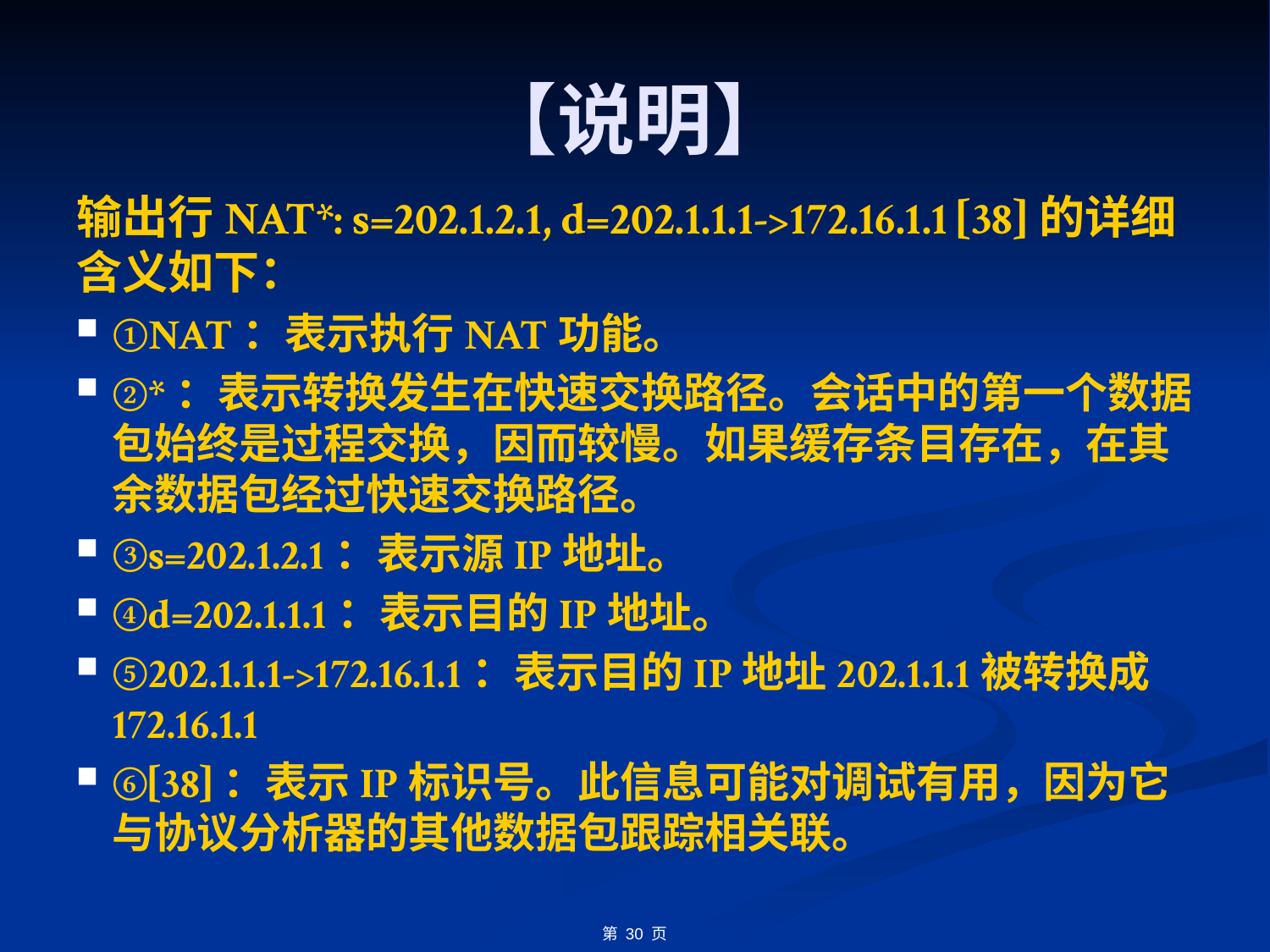

# 【说明】
输出行NAT*: s=202.1.2.1, d=202.1.1.1->172.16.1.1 [38]的详细含义如下：
①NAT：表示执行NAT功能。
②*：表示转换发生在快速交换路径。会话中的第一个数据包始终是过程交换，因而较慢。如果缓存条目存在，在其余数据包经过快速交换路径。
③s=202.1.2.1：表示源IP地址。
④d=202.1.1.1：表示目的IP地址。
⑤202.1.1.1->172.16.1.1：表示目的IP地址202.1.1.1被转换成172.16.1.1
⑥[38]：表示IP标识号。此信息可能对调试有用，因为它与协议分析器的其他数据包跟踪相关联。
第 30 页